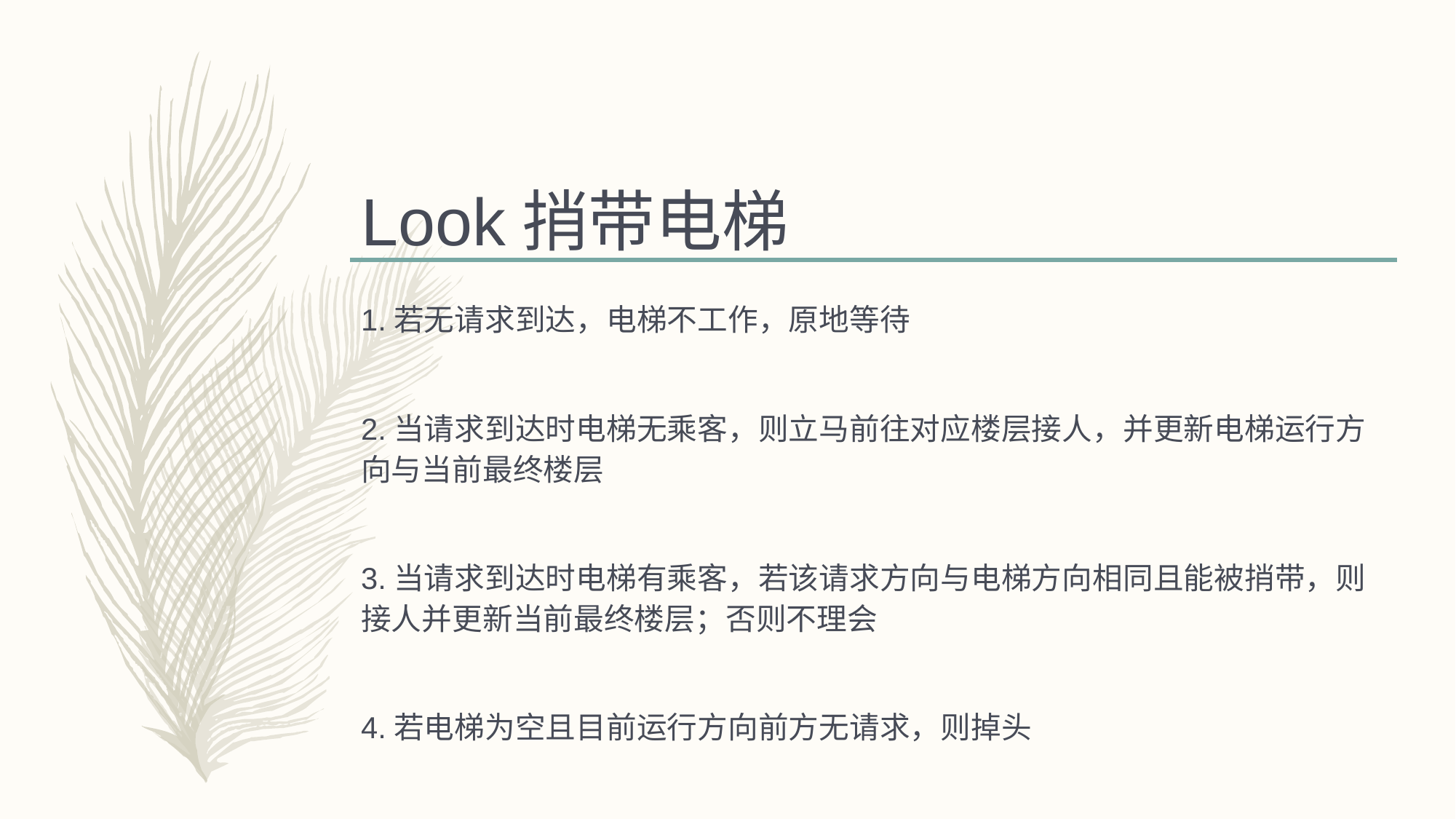

# Look捎带电梯
1.若无请求到达，电梯不工作，原地等待

2.当请求到达时电梯无乘客，则立马前往对应楼层接人，并更新电梯运行方向与当前最终楼层

3.当请求到达时电梯有乘客，若该请求方向与电梯方向相同且能被捎带，则接人并更新当前最终楼层；否则不理会

4.若电梯为空且目前运行方向前方无请求，则掉头